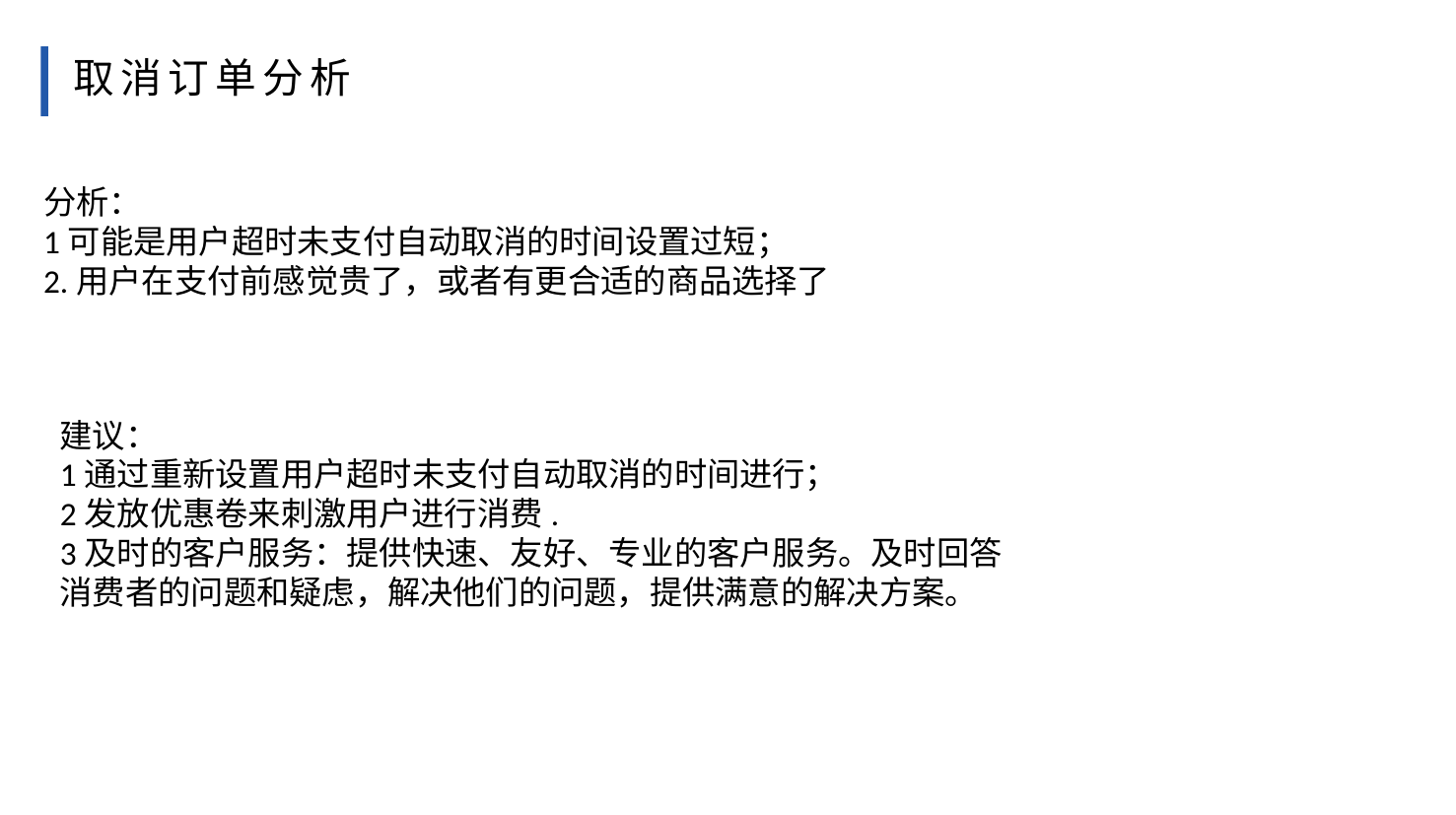

取消订单分析
分析：
1可能是用户超时未支付自动取消的时间设置过短；
2.用户在支付前感觉贵了，或者有更合适的商品选择了
建议：
1通过重新设置用户超时未支付自动取消的时间进行；
2发放优惠卷来刺激用户进行消费.
3及时的客户服务：提供快速、友好、专业的客户服务。及时回答消费者的问题和疑虑，解决他们的问题，提供满意的解决方案。